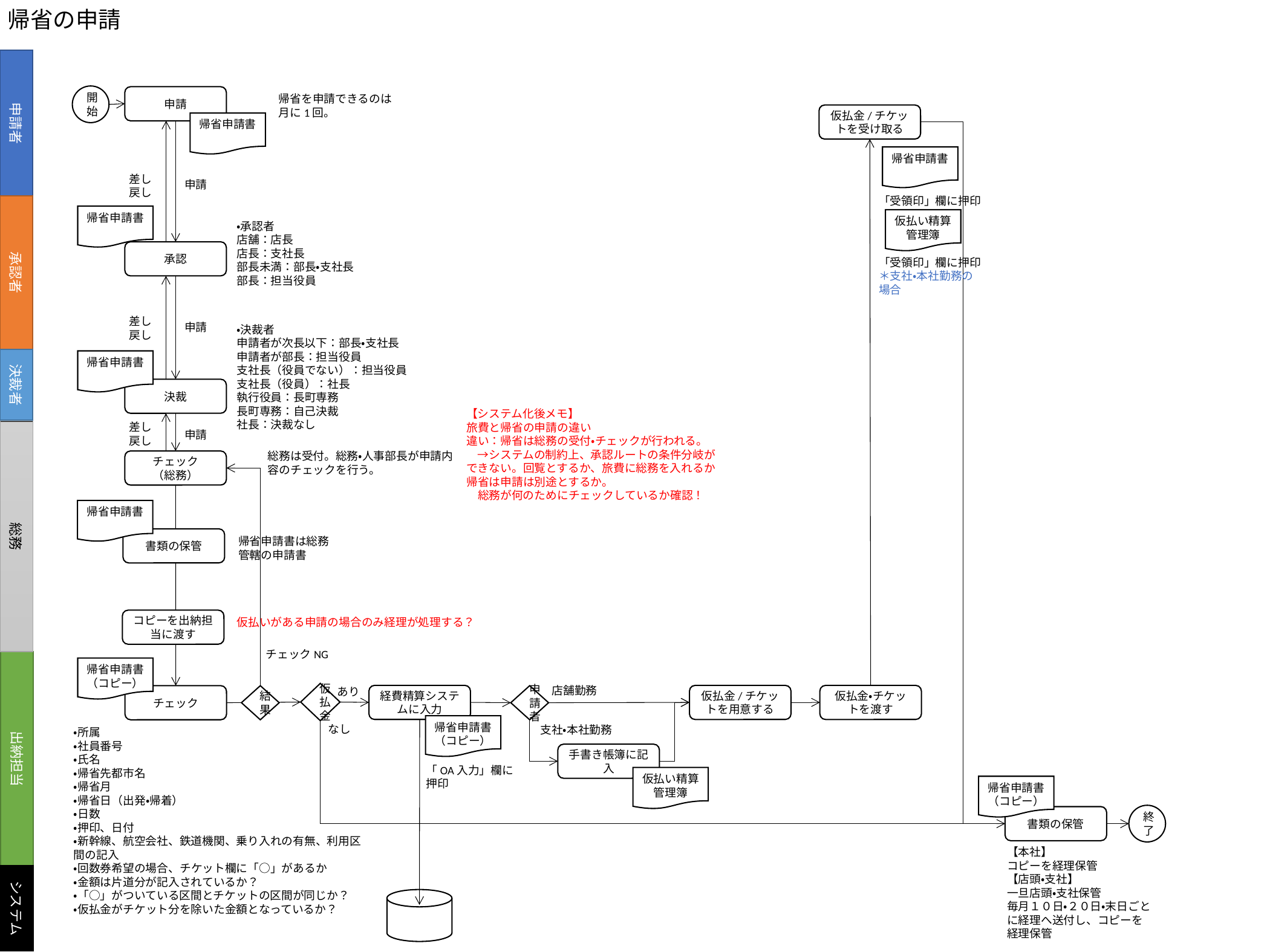

帰省の申請
申請者
開始
申請
帰省を申請できるのは月に1回。
仮払金/チケットを受け取る
帰省申請書
帰省申請書
差し戻し
申請
「受領印」欄に押印
承認者
帰省申請書
仮払い精算管理簿
・承認者
店舗：店長
店長：支社長
部長未満：部長・支社長
部長：担当役員
承認
「受領印」欄に押印
＊支社・本社勤務の場合
差し戻し
申請
・決裁者
申請者が次長以下：部長・支社長
申請者が部長：担当役員
支社長（役員でない）：担当役員
支社長（役員）：社長
執行役員：長町専務
長町専務：自己決裁
社長：決裁なし
決裁者
帰省申請書
決裁
【システム化後メモ】
旅費と帰省の申請の違い
違い：帰省は総務の受付・チェックが行われる。
　→システムの制約上、承認ルートの条件分岐ができない。回覧とするか、旅費に総務を入れるか帰省は申請は別途とするか。
　総務が何のためにチェックしているか確認！
差し戻し
総務
申請
総務は受付。総務・人事部長が申請内容のチェックを行う。
チェック
（総務）
帰省申請書
書類の保管
帰省申請書は総務管轄の申請書
コピーを出納担当に渡す
仮払いがある申請の場合のみ経理が処理する？
チェックNG
出納担当
帰省申請書
（コピー）
店舗勤務
あり
仮払金
経費精算システムに入力
仮払金/チケットを用意する
仮払金・チケットを渡す
チェック
結果
申請者
帰省申請書
（コピー）
なし
支社・本社勤務
・所属
・社員番号
・氏名
・帰省先都市名
・帰省月
・帰省日（出発・帰着）
・日数
・押印、日付
・新幹線、航空会社、鉄道機関、乗り入れの有無、利用区間の記入
・回数券希望の場合、チケット欄に「○」があるか
・金額は片道分が記入されているか？
・「○」がついている区間とチケットの区間が同じか？
・仮払金がチケット分を除いた金額となっているか？
手書き帳簿に記入
「OA入力」欄に押印
仮払い精算管理簿
帰省申請書
（コピー）
終了
書類の保管
【本社】
コピーを経理保管
【店頭・支社】
一旦店頭・支社保管
毎月１０日・２０日・末日ごとに経理へ送付し、コピーを経理保管
システム